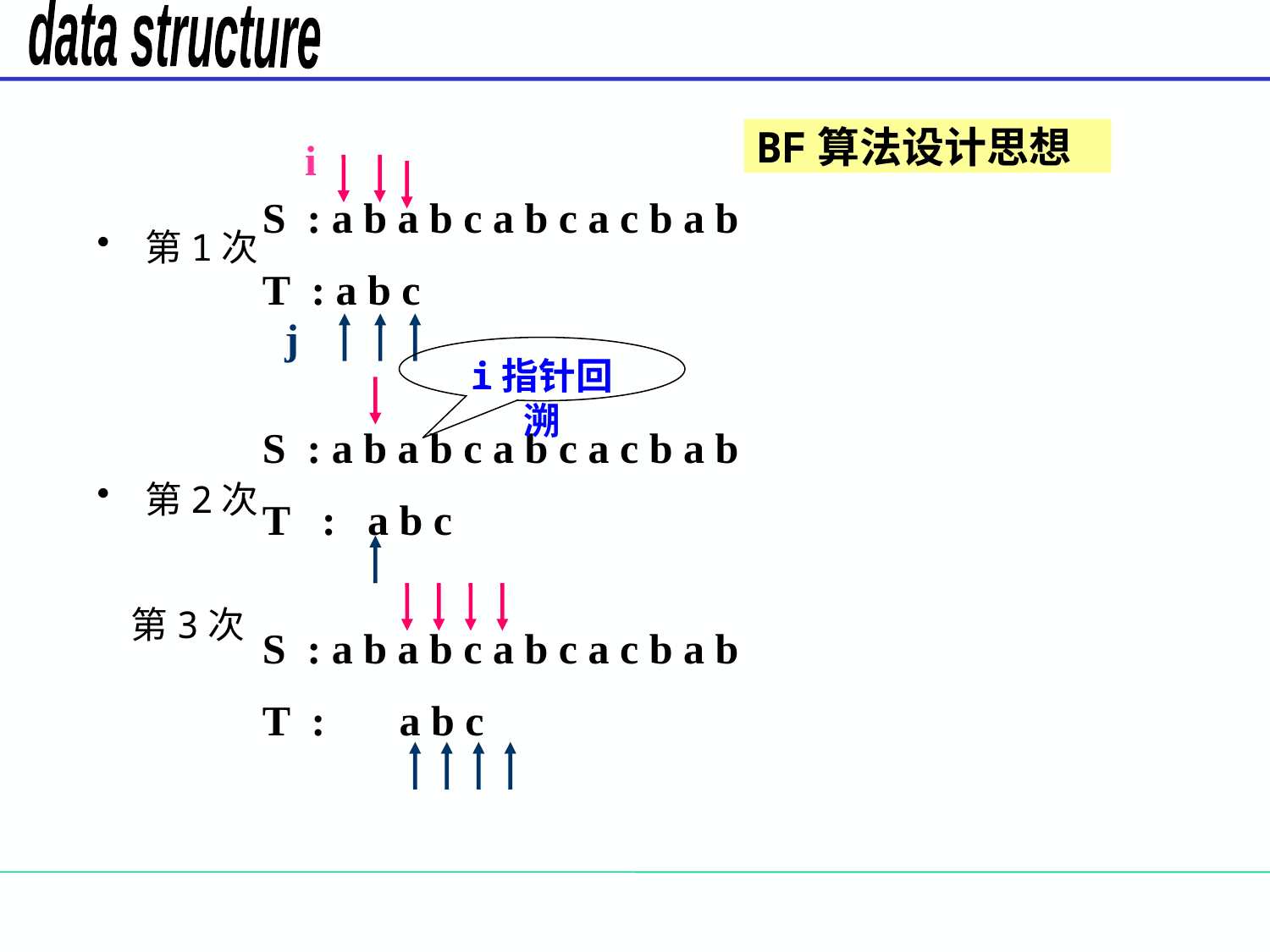

BF算法设计思想
i

第1次

第2次

   第3次

S  : a b a b c a b c a c b a b
T  : a b c
j

i指针回溯

S  : a b a b c a b c a c b a b
T   :   a b c

S  : a b a b c a b c a c b a b
T  :       a b c